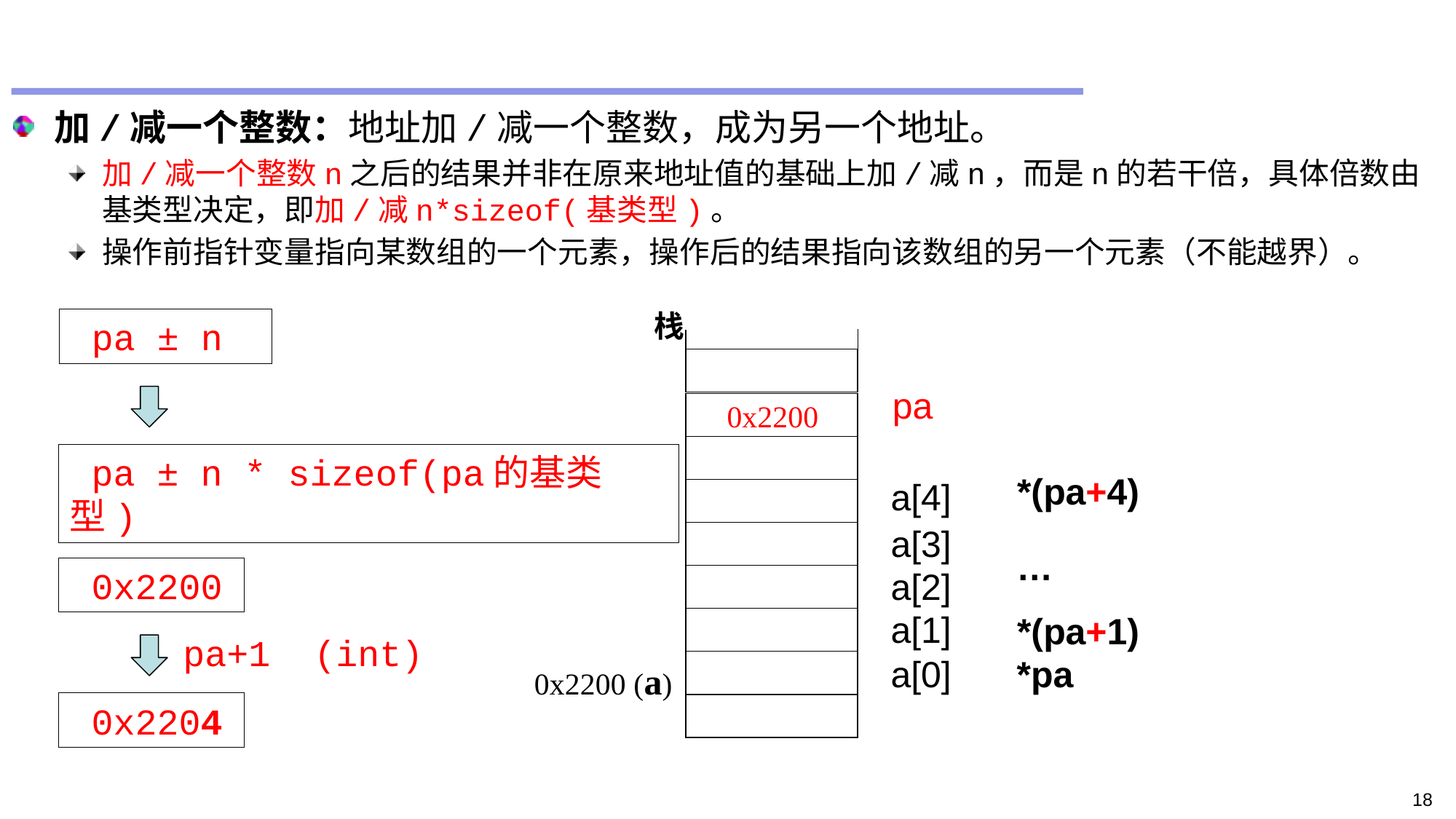

#
加/减一个整数：地址加/减一个整数，成为另一个地址。
加/减一个整数n之后的结果并非在原来地址值的基础上加/减n，而是n的若干倍，具体倍数由基类型决定，即加/减n*sizeof(基类型)。
操作前指针变量指向某数组的一个元素，操作后的结果指向该数组的另一个元素（不能越界）。

栈

 pa ± n
pa

0x2200
 pa ± n * sizeof(pa的基类型)
*(pa+4)
a[4]
a[3]
…
 0x2200
a[2]
a[1]
*(pa+1)
 pa+1  (int)

a[0]
*pa
0x2200 (a)
 0x2204
18